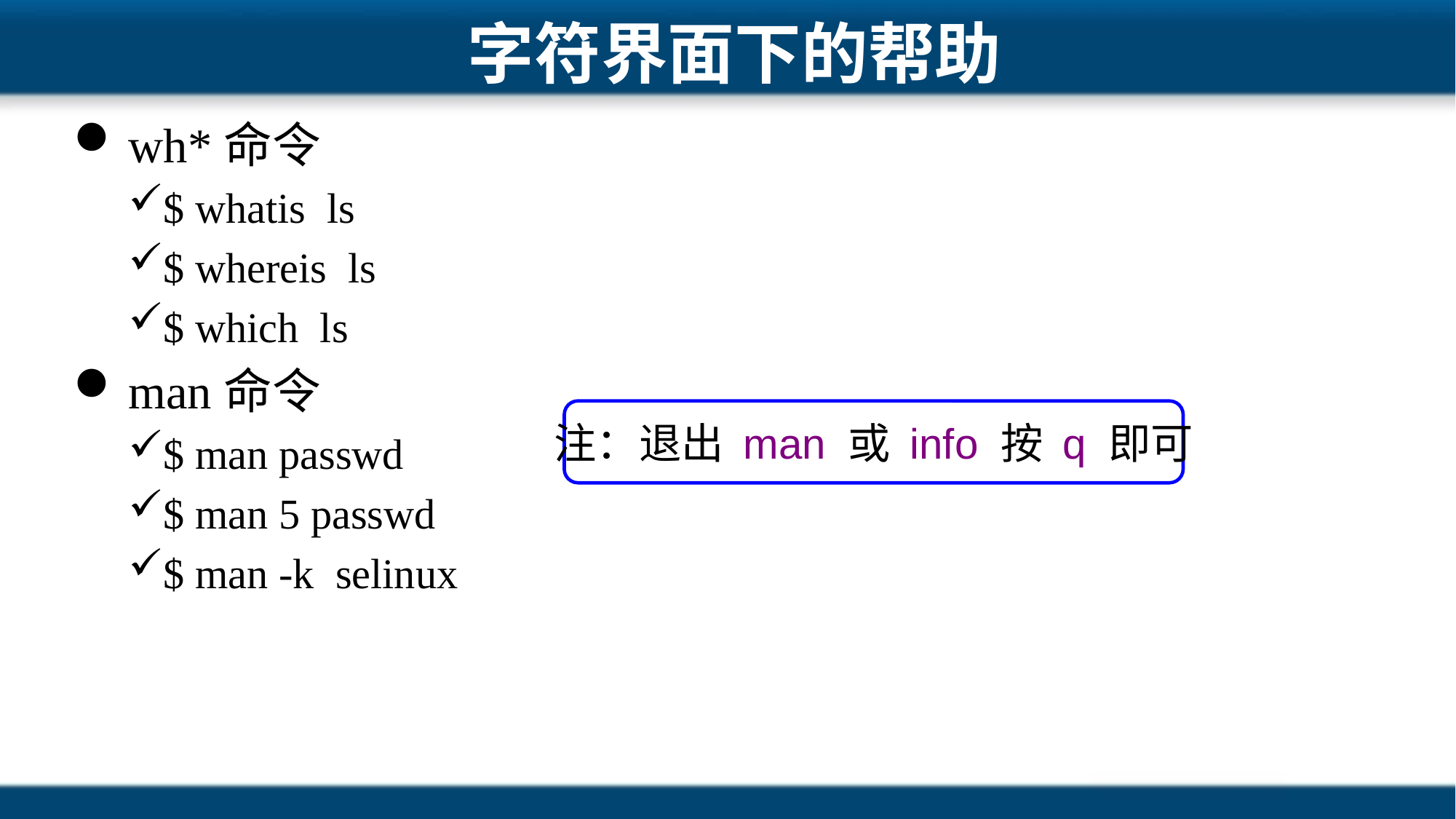

# 字符界面下的帮助
wh*命令
$ whatis  ls
$ whereis  ls
$ which  ls
man命令
$ man passwd
$ man 5 passwd
$ man -k  selinux
注：退出 man 或 info 按 q 即可